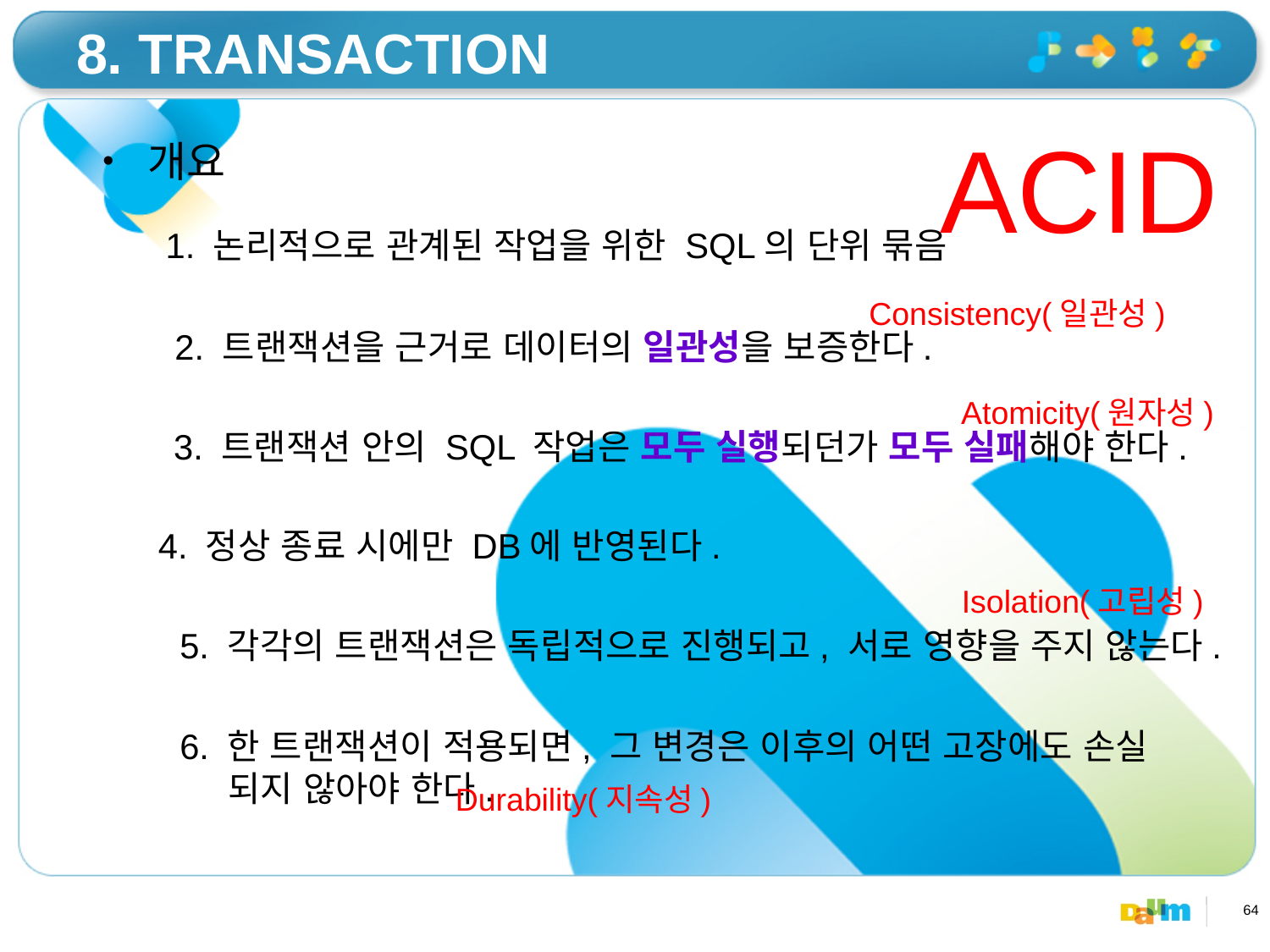

# 8. TRANSACTION
ACID
 개요
1. 논리적으로 관계된 작업을 위한 SQL의 단위 묶음
Consistency(일관성)
2. 트랜잭션을 근거로 데이터의 일관성을 보증한다.
Atomicity(원자성)
3. 트랜잭션 안의 SQL 작업은 모두 실행되던가 모두 실패해야 한다.
4. 정상 종료 시에만 DB에 반영된다.
Isolation(고립성)
5. 각각의 트랜잭션은 독립적으로 진행되고, 서로 영향을 주지 않는다.
6. 한 트랜잭션이 적용되면, 그 변경은 이후의 어떤 고장에도 손실
    되지 않아야 한다.
Durability(지속성)